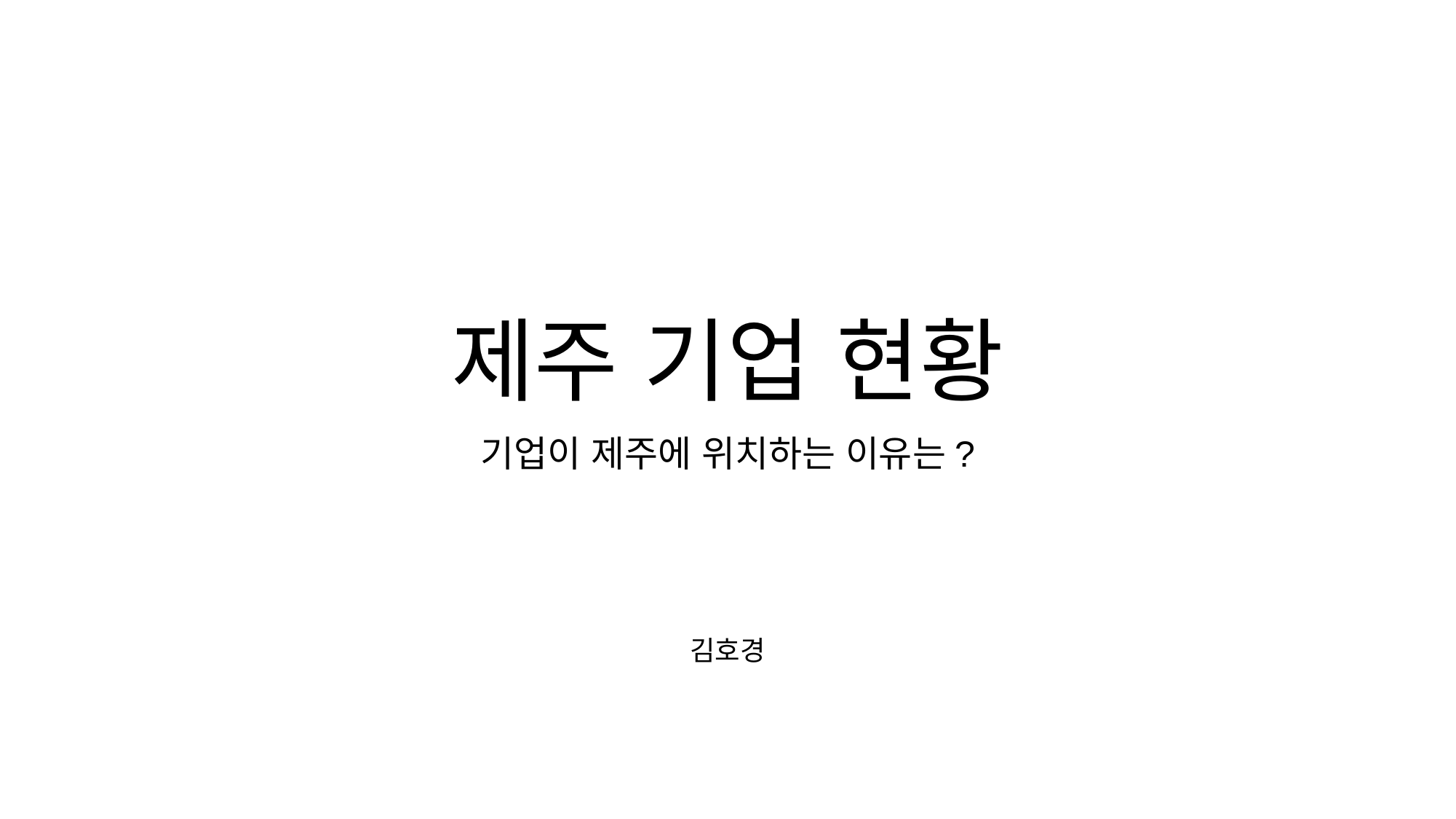

# 제주 기업 현황
기업이 제주에 위치하는 이유는?
김호경